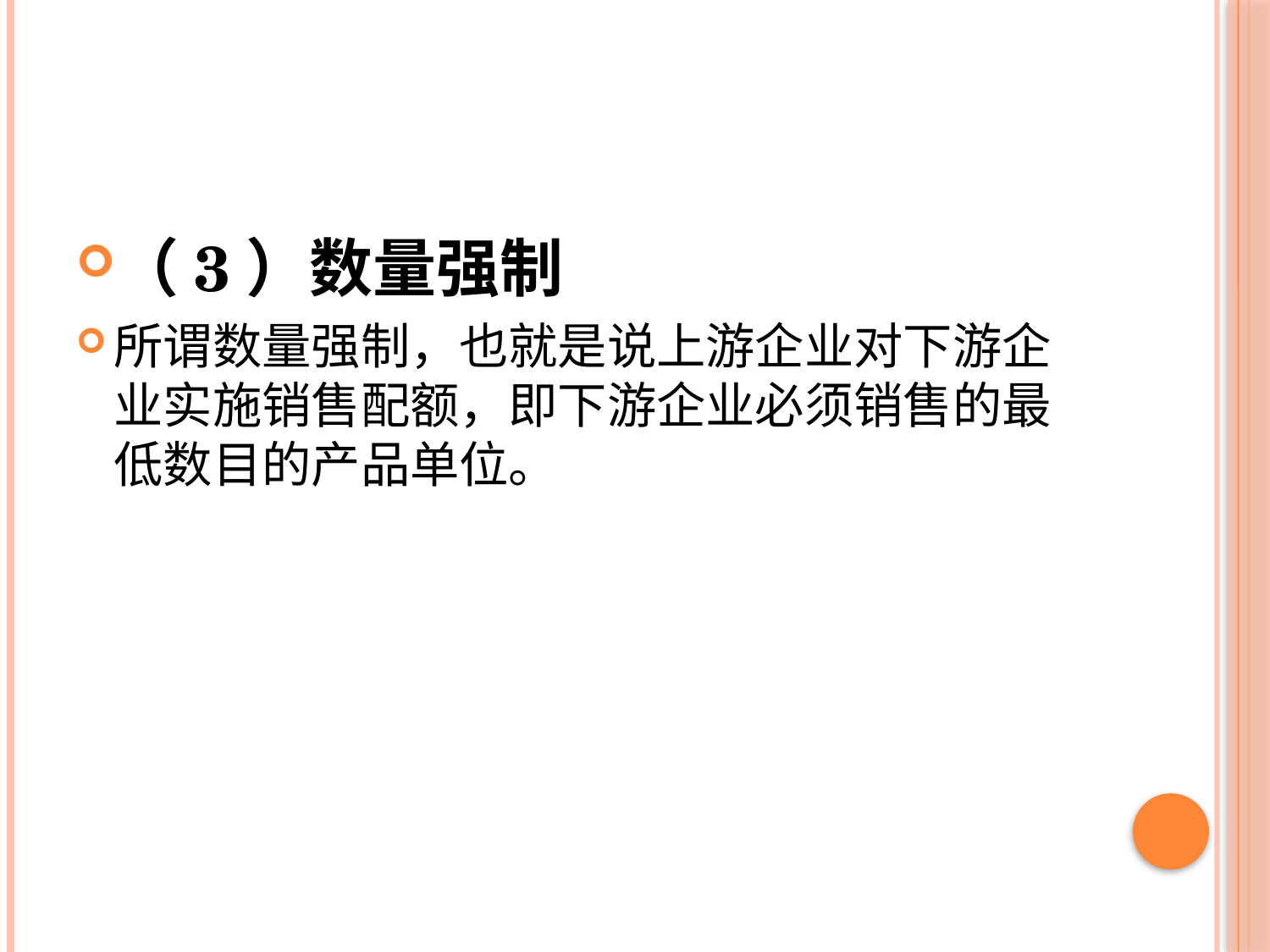

#
（3）数量强制
所谓数量强制，也就是说上游企业对下游企业实施销售配额，即下游企业必须销售的最低数目的产品单位。